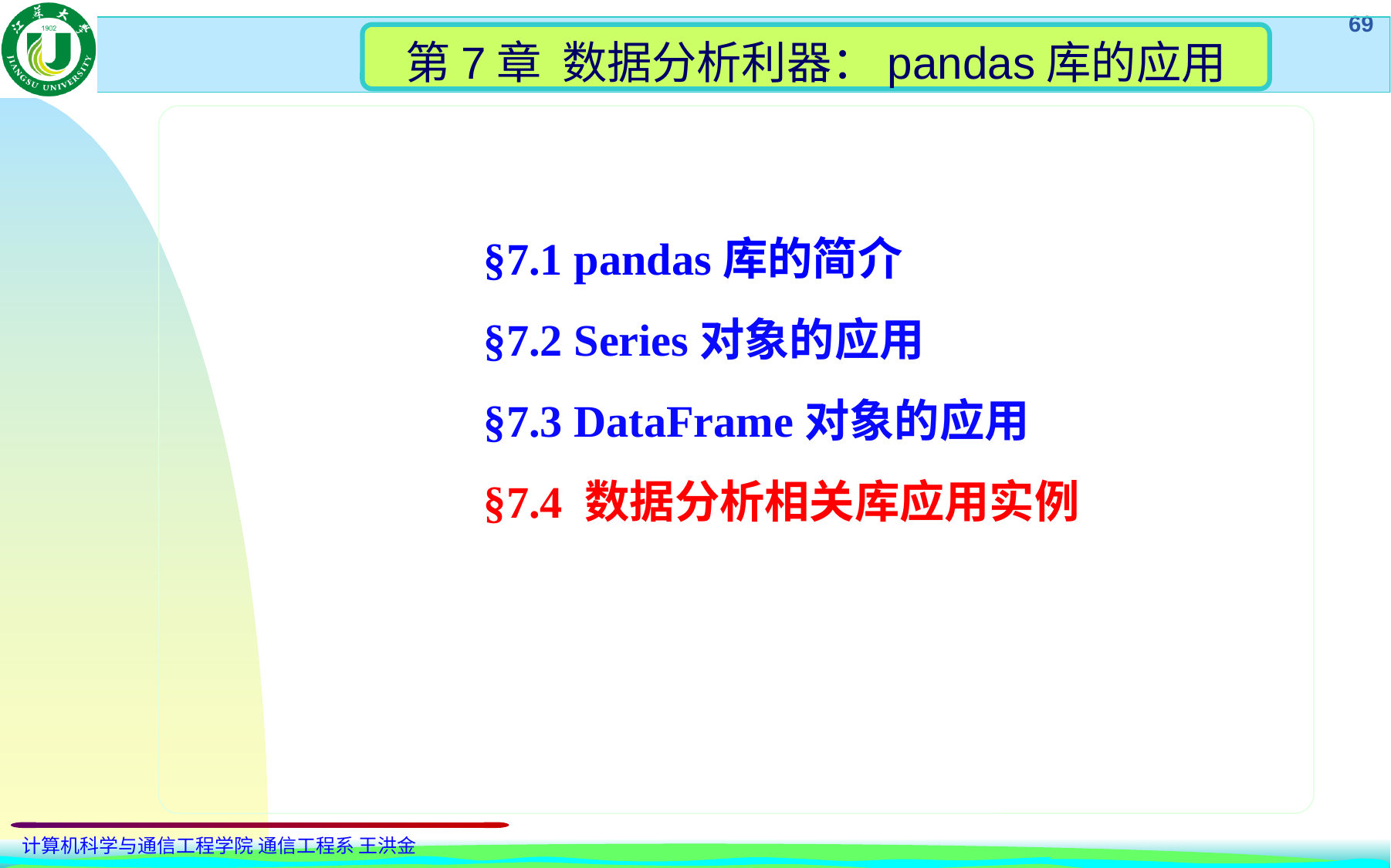

第7章  数据分析利器：pandas库的应用

§7.1 pandas库的简介
§7.2 Series对象的应用
§7.3 DataFrame对象的应用
§7.4 数据分析相关库应用实例